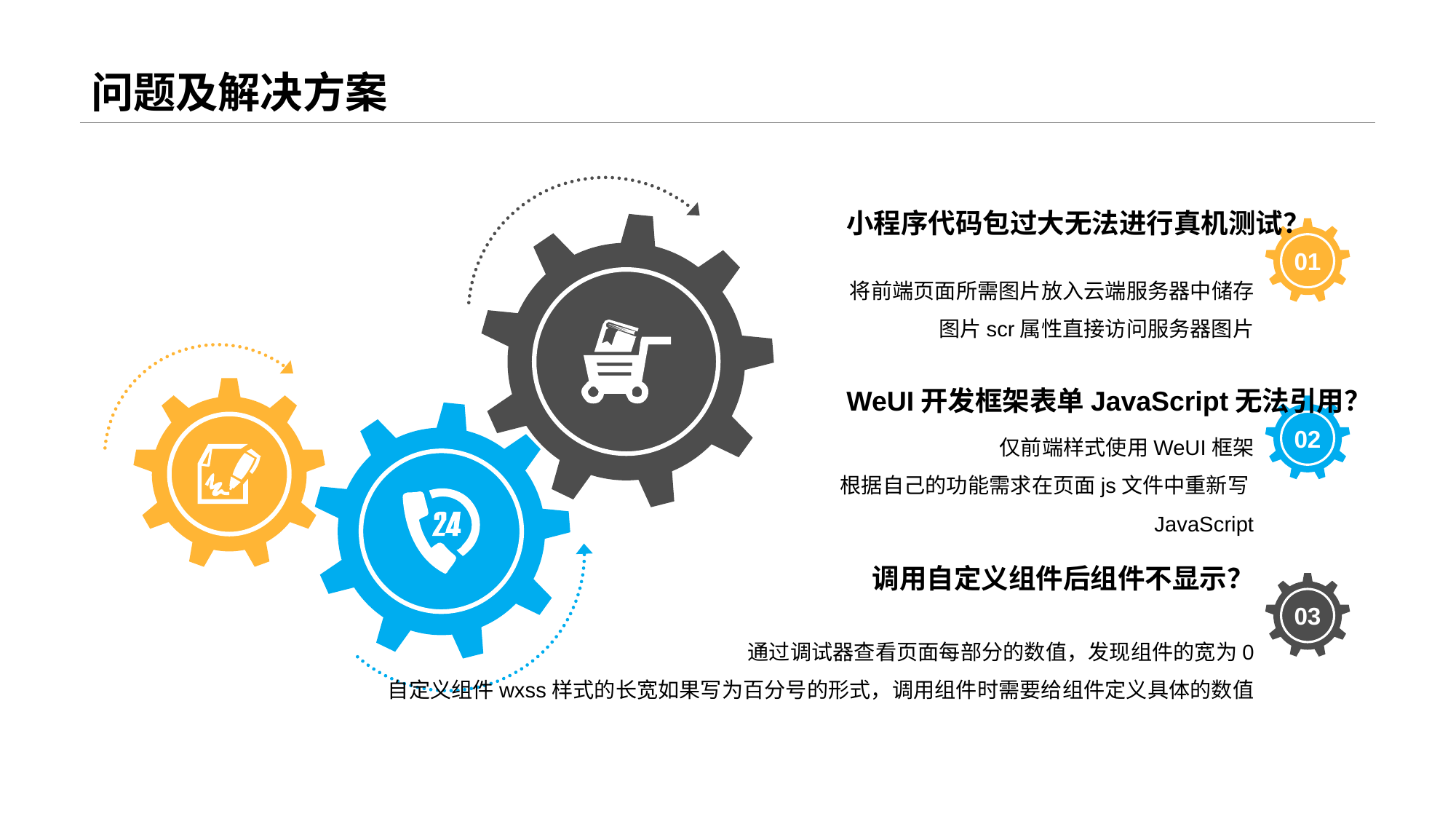

# 问题及解决方案

小程序代码包过大无法进行真机测试？

01
将前端页面所需图片放入云端服务器中储存
图片scr属性直接访问服务器图片
WeUI开发框架表单JavaScript无法引用？

02
仅前端样式使用WeUI框架
根据自己的功能需求在页面js文件中重新写JavaScript
调用自定义组件后组件不显示？

03
通过调试器查看页面每部分的数值，发现组件的宽为0
自定义组件wxss样式的长宽如果写为百分号的形式，调用组件时需要给组件定义具体的数值